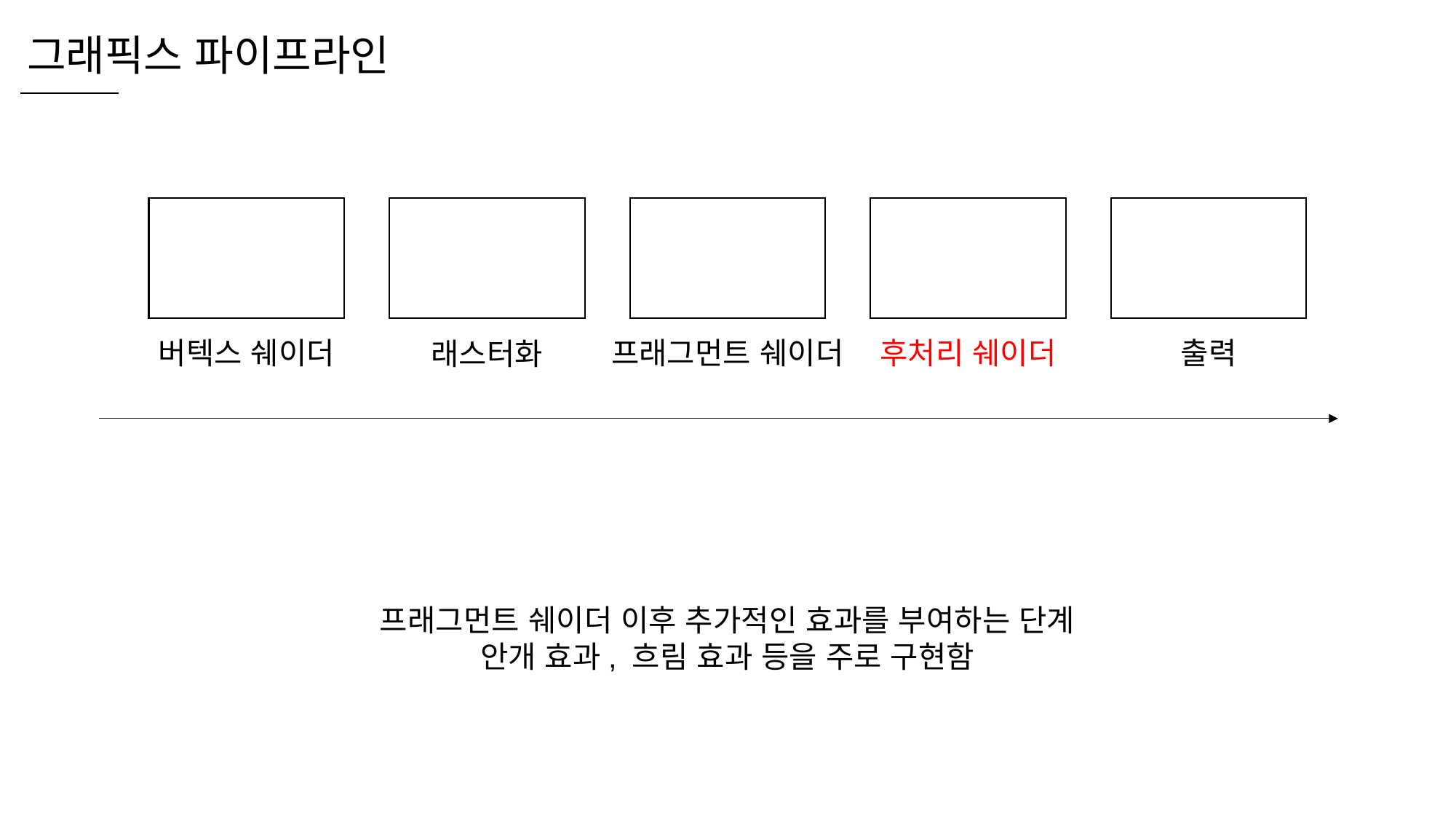

그래픽스 파이프라인

버텍스 쉐이더
프래그먼트 쉐이더
후처리 쉐이더
출력
래스터화
프래그먼트 쉐이더 이후 추가적인 효과를 부여하는 단계
안개 효과, 흐림 효과 등을 주로 구현함